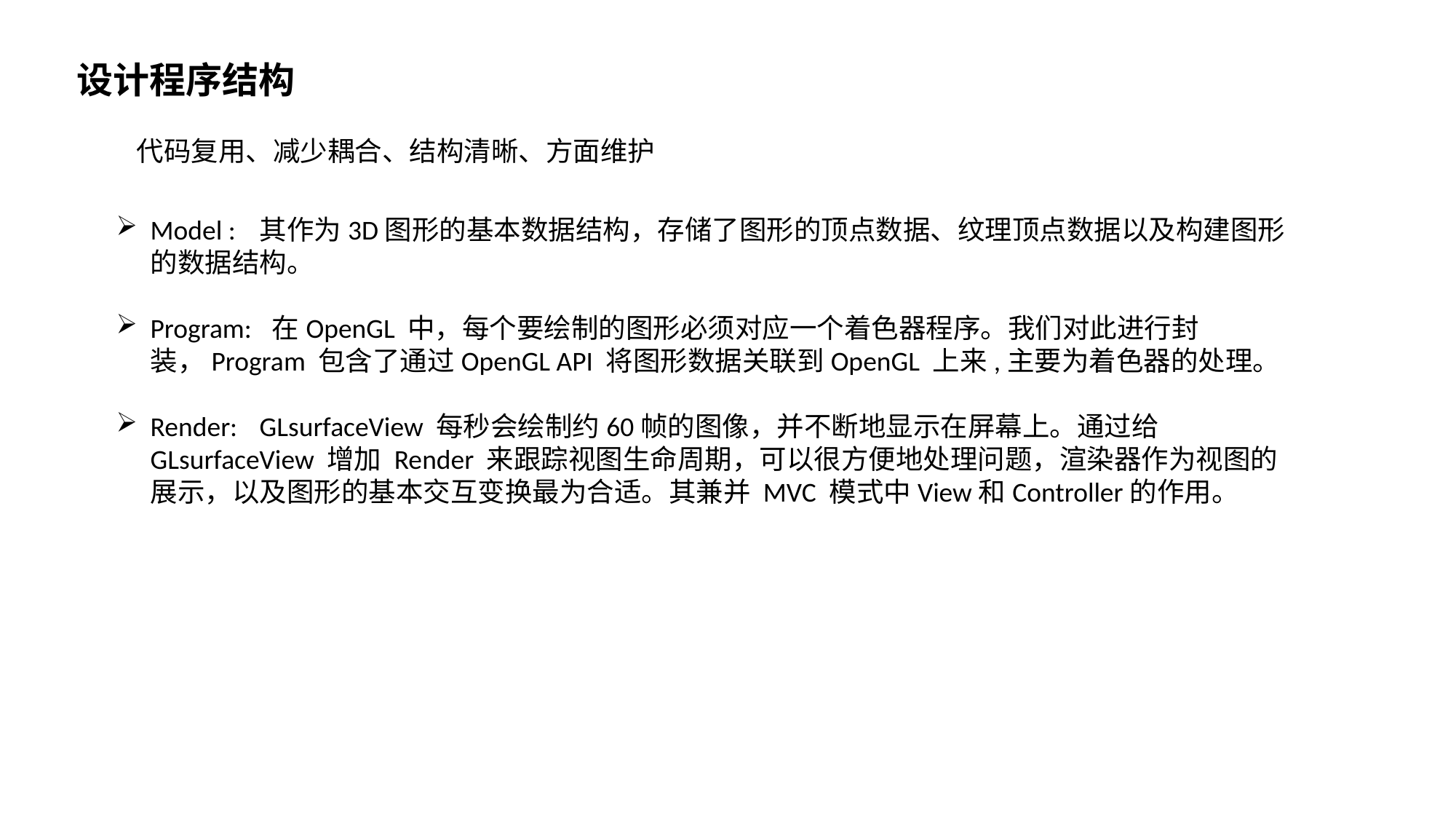

设计程序结构
代码复用、减少耦合、结构清晰、方面维护
Model :	其作为3D图形的基本数据结构，存储了图形的顶点数据、纹理顶点数据以及构建图形的数据结构。

Program:	 在OpenGL 中，每个要绘制的图形必须对应一个着色器程序。我们对此进行封装，Program 包含了通过OpenGL API 将图形数据关联到OpenGL 上来,主要为着色器的处理。

Render:	GLsurfaceView 每秒会绘制约60帧的图像，并不断地显示在屏幕上。通过给 GLsurfaceView 增加 Render 来跟踪视图生命周期，可以很方便地处理问题，渲染器作为视图的展示，以及图形的基本交互变换最为合适。其兼并 MVC 模式中View和Controller的作用。